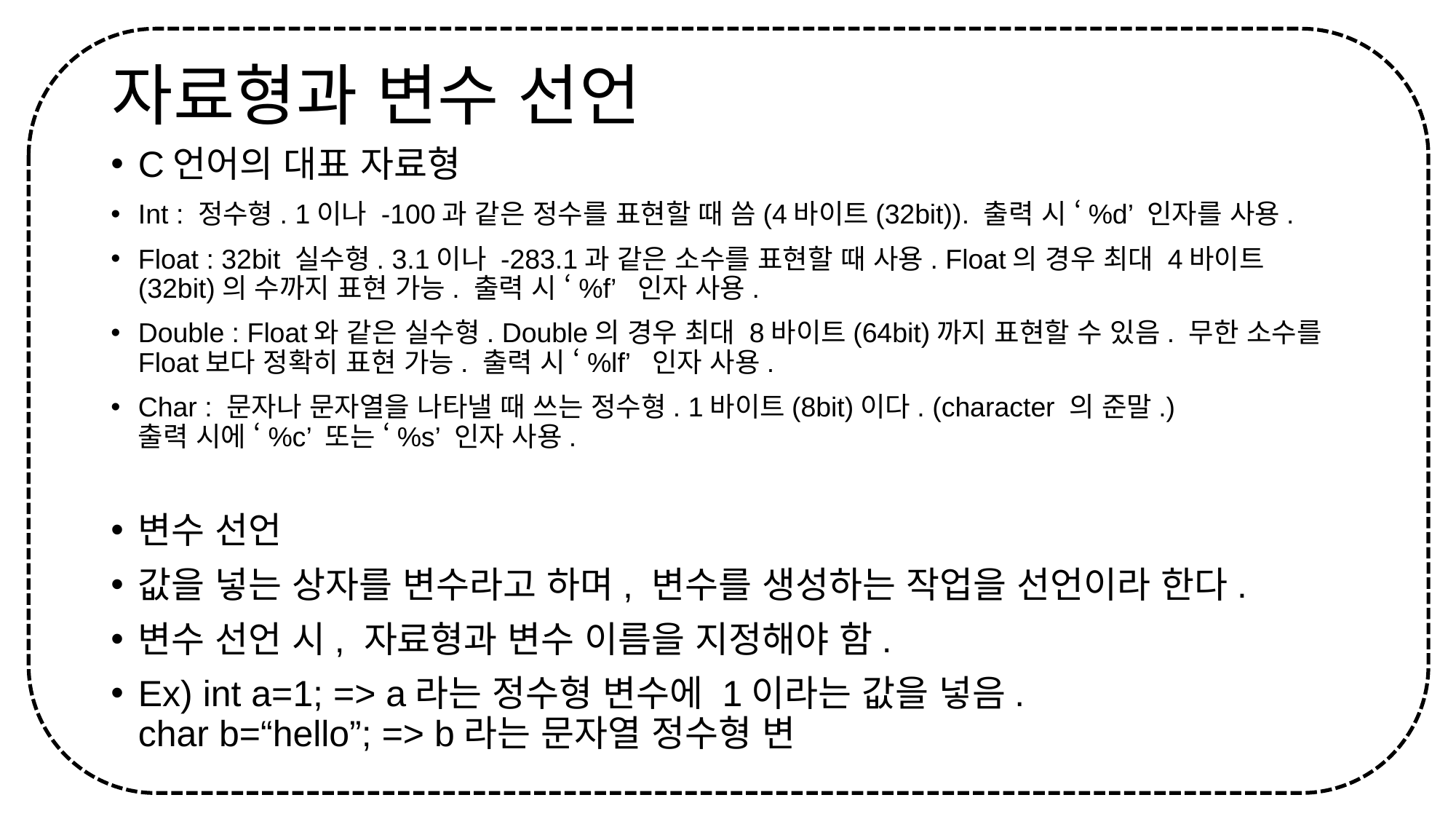

# 자료형과 변수 선언
C언어의 대표 자료형
Int : 정수형. 1이나 -100과 같은 정수를 표현할 때 씀(4바이트(32bit)). 출력 시 ‘%d’ 인자를 사용.
Float : 32bit 실수형. 3.1이나 -283.1과 같은 소수를 표현할 때 사용. Float의 경우 최대 4바이트(32bit)의 수까지 표현 가능. 출력 시 ‘%f’  인자 사용.
Double : Float와 같은 실수형. Double의 경우 최대 8바이트(64bit)까지 표현할 수 있음. 무한 소수를 Float보다 정확히 표현 가능. 출력 시 ‘%lf’  인자 사용.
Char : 문자나 문자열을 나타낼 때 쓰는 정수형. 1바이트(8bit)이다. (character 의 준말.)
출력 시에 ‘%c’ 또는 ‘%s’ 인자 사용.

변수 선언
값을 넣는 상자를 변수라고 하며, 변수를 생성하는 작업을 선언이라 한다.
변수 선언 시, 자료형과 변수 이름을 지정해야 함.
Ex) int a=1; => a라는 정수형 변수에 1이라는 값을 넣음.
char b=“hello”; => b라는 문자열 정수형 변